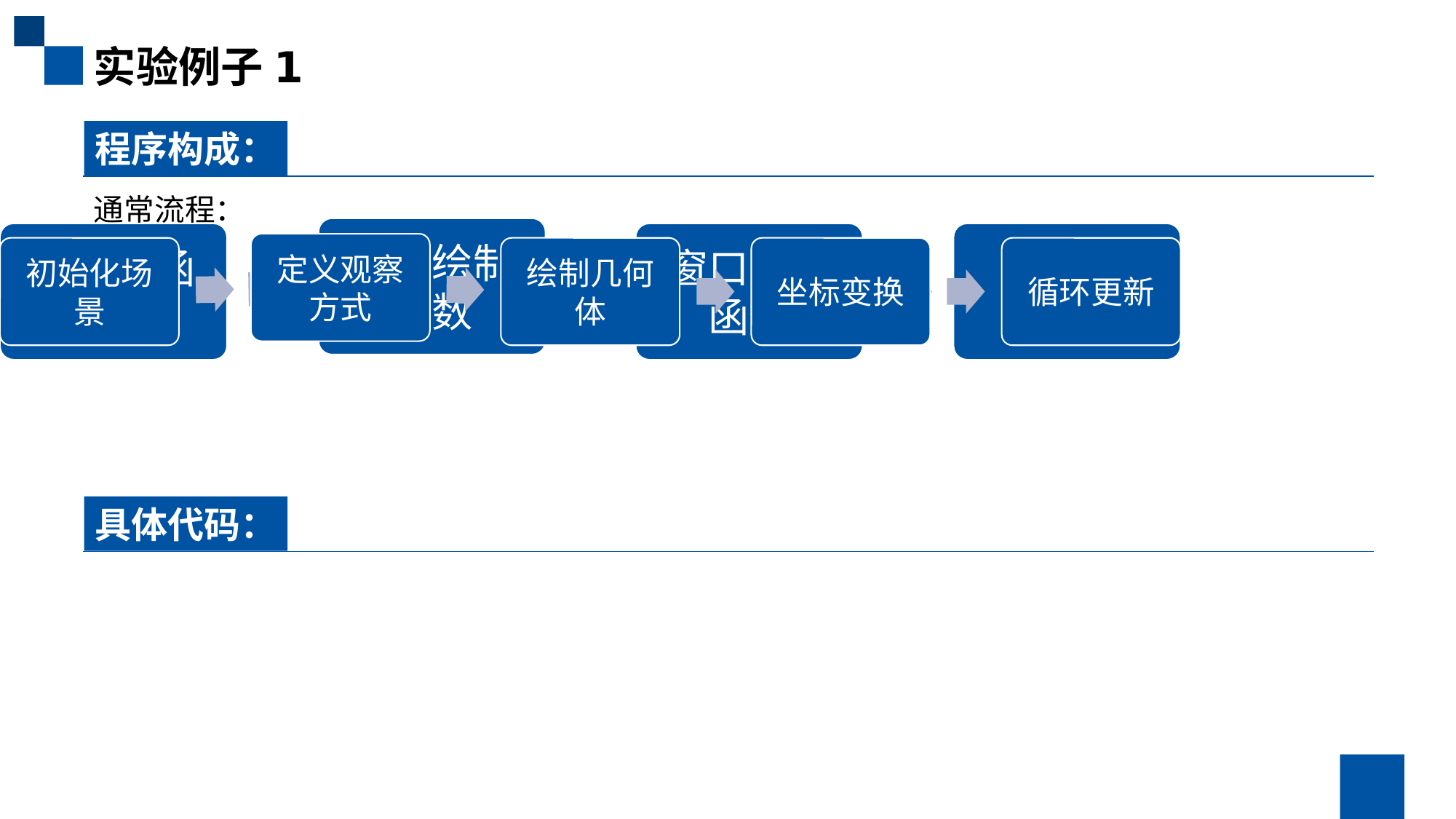

实验例子1
初始化函数

显示绘制函数

窗口更新函数

主函数
程序构成：
通常流程：
初始化场景

定义观察方式

绘制几何体

坐标变换

循环更新
具体代码：
16